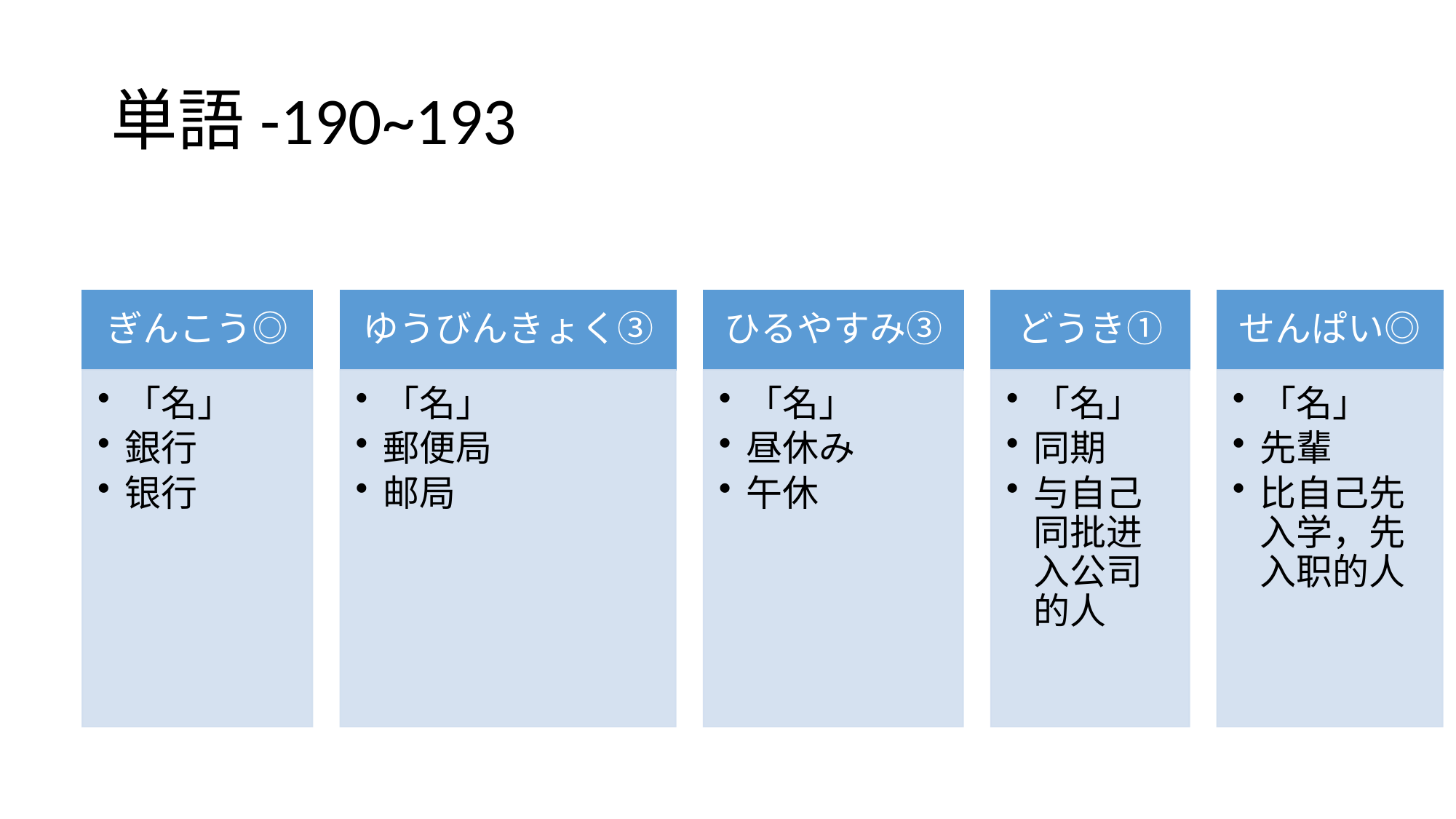

# 単語-190~193
ぎんこう◎
「名」
銀行
银行
ゆうびんきょく③
「名」
郵便局
邮局
ひるやすみ③
「名」
昼休み
午休
どうき①
「名」
同期
与自己同批进入公司的人
せんぱい◎
「名」
先輩
比自己先入学，先入职的人